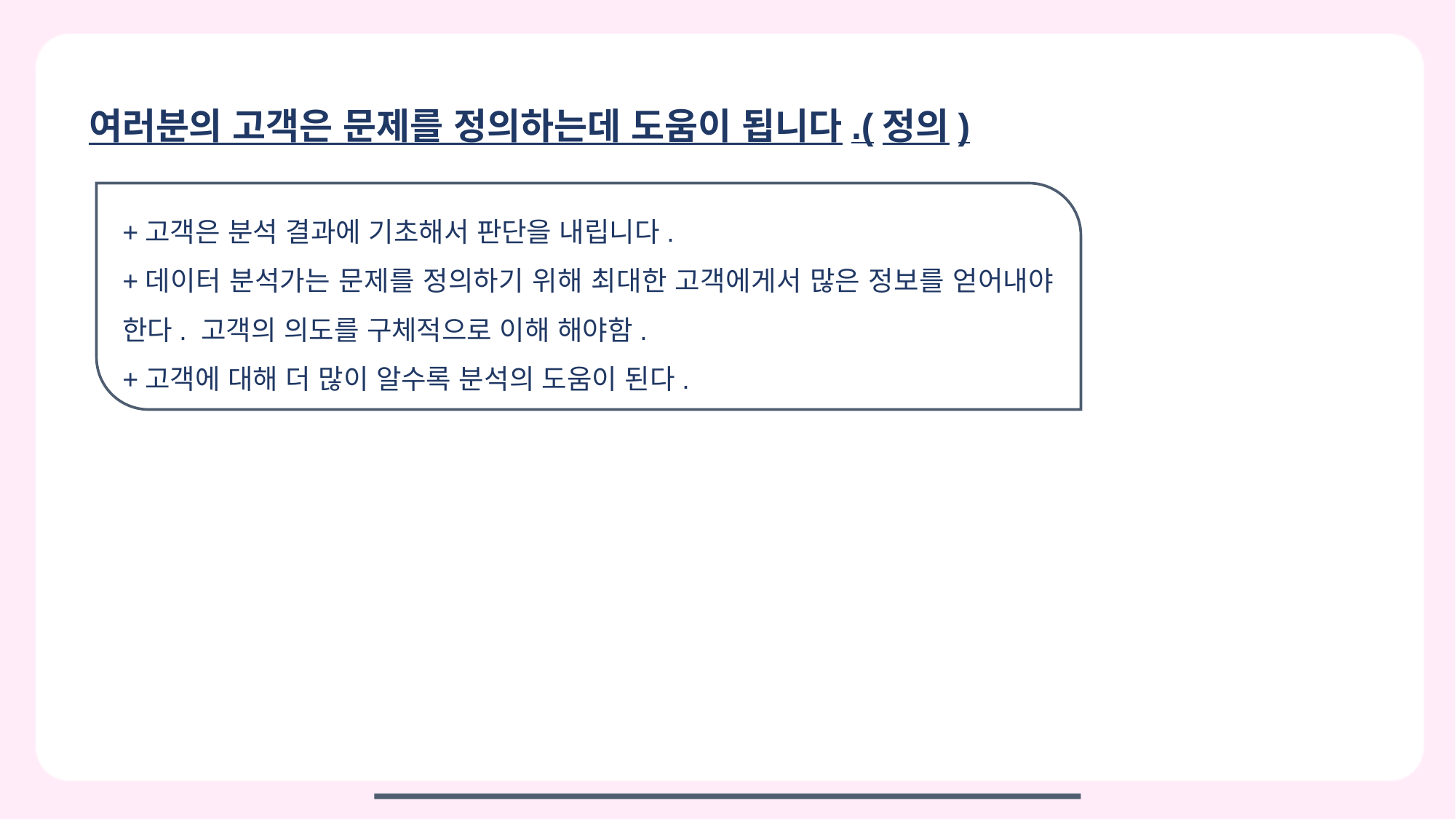

여러분의 고객은 문제를 정의하는데 도움이 됩니다.(정의)

+고객은 분석 결과에 기초해서 판단을 내립니다.
+데이터 분석가는 문제를 정의하기 위해 최대한 고객에게서 많은 정보를 얻어내야 한다. 고객의 의도를 구체적으로 이해 해야함.
+고객에 대해 더 많이 알수록 분석의 도움이 된다.